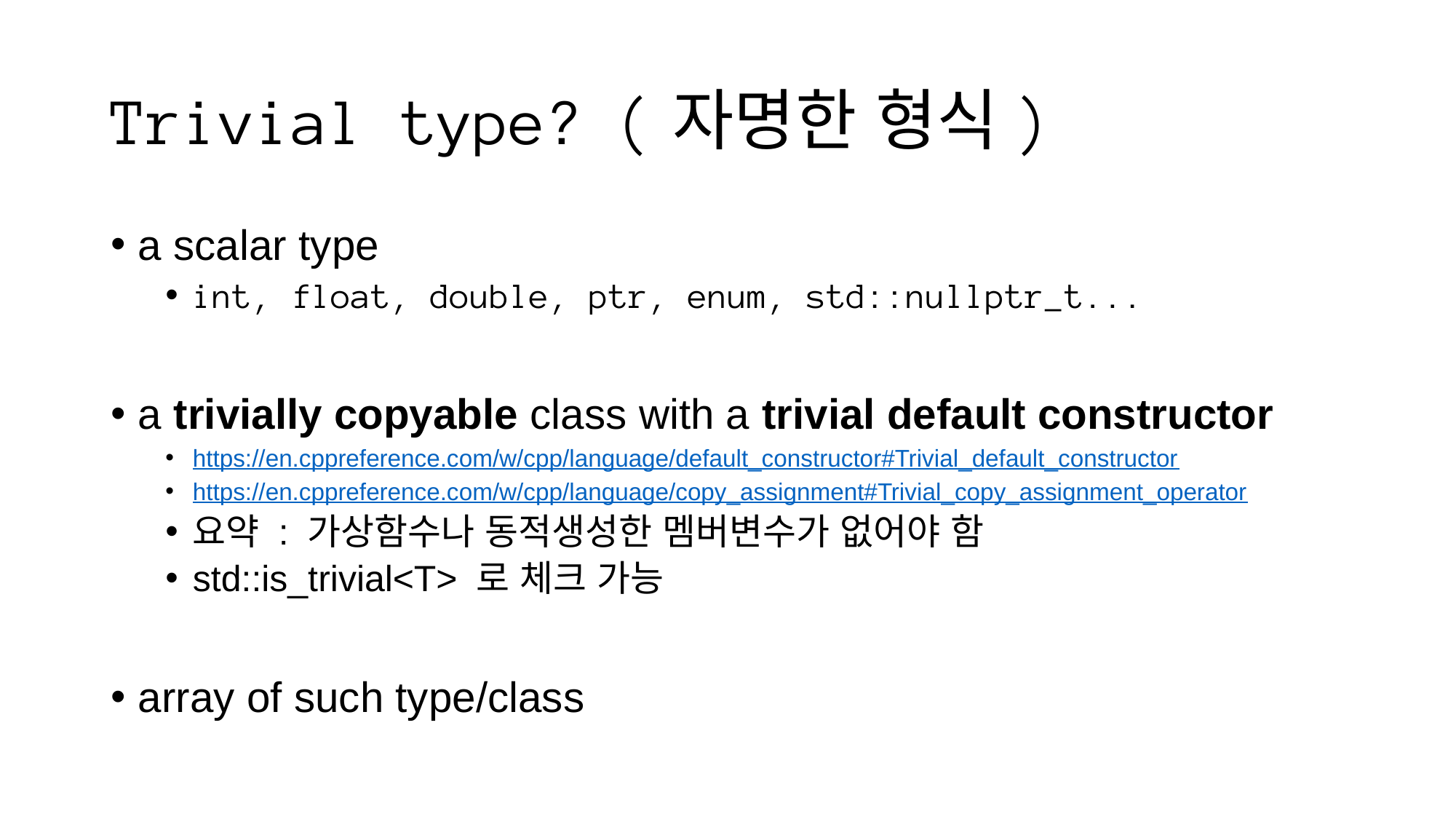

# Trivial type? (자명한 형식)
a scalar type
int, float, double, ptr, enum, std::nullptr_t...

a trivially copyable class with a trivial default constructor
https://en.cppreference.com/w/cpp/language/default_constructor#Trivial_default_constructor
https://en.cppreference.com/w/cpp/language/copy_assignment#Trivial_copy_assignment_operator
요약 : 가상함수나 동적생성한 멤버변수가 없어야 함
std::is_trivial<T> 로 체크 가능

array of such type/class